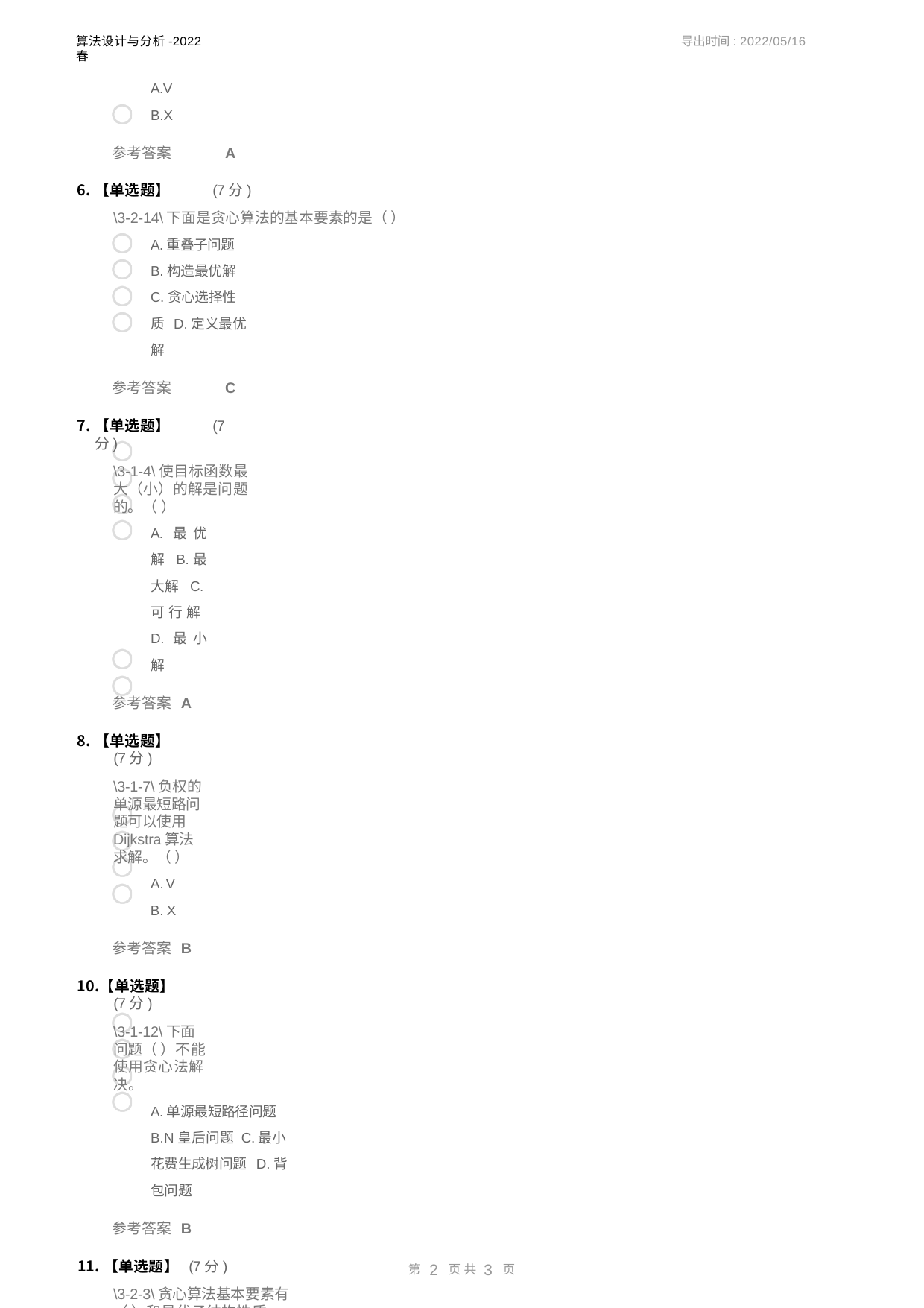

算法设计与分析-2022春
导出时间: 2022/05/16
A.V
B.X

参考答案	A
【单选题】	(7分)
\3-2-14\下面是贪心算法的基本要素的是（ ）
A.重叠子问题 B.构造最优解 C.贪心选择性质  D.定义最优解

参考答案	C

【单选题】	(7分)
\3-1-4\使目标函数最大（小）的解是问题的。（ ）
A.最优解  B.最大解  C.可行解  D.最小解

参考答案 A

【单选题】	(7分)
\3-1-7\负权的单源最短路问题可以使用Dijkstra算法求解。（ ）
V
X

参考答案 B

【单选题】	(7分)
\3-1-12\下面问题（ ）不能使用贪心法解决。
A.单源最短路径问题 B.N皇后问题 C.最小花费生成树问题  D.背包问题

参考答案 B

【单选题】 (7分)
\3-2-3\贪心算法基本要素有（ ）和最优子结构性质。
A.独立子问题性质 B.分解合并性质 C.贪心选择性质 D.重叠子问题性质

参考答案 C

【单选题】 (7分)
\3-1-9\贪心法处理问题的核心是贪婪准则的选取。（ ）

第	页共	页
2
3